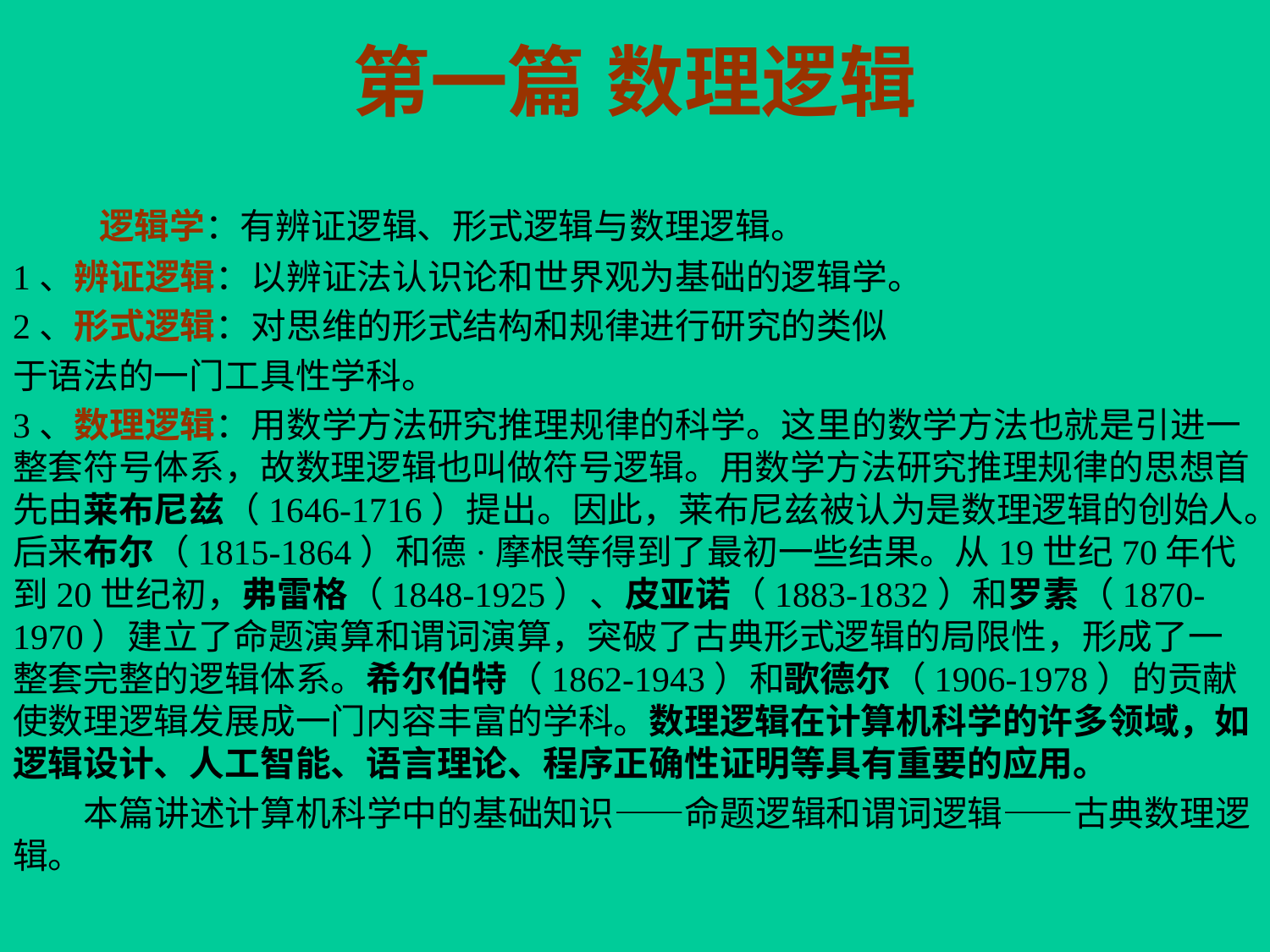

第一篇	数理逻辑
        逻辑学：有辨证逻辑、形式逻辑与数理逻辑。
1、辨证逻辑：以辨证法认识论和世界观为基础的逻辑学。
2、形式逻辑：对思维的形式结构和规律进行研究的类似
于语法的一门工具性学科。
3、数理逻辑：用数学方法研究推理规律的科学。这里的数学方法也就是引进一整套符号体系，故数理逻辑也叫做符号逻辑。用数学方法研究推理规律的思想首先由莱布尼兹（1646-1716）提出。因此，莱布尼兹被认为是数理逻辑的创始人。后来布尔（1815-1864）和德·摩根等得到了最初一些结果。从19世纪70年代到20世纪初，弗雷格（1848-1925）、皮亚诺（1883-1832）和罗素（1870-1970）建立了命题演算和谓词演算，突破了古典形式逻辑的局限性，形成了一整套完整的逻辑体系。希尔伯特（1862-1943）和歌德尔（1906-1978）的贡献使数理逻辑发展成一门内容丰富的学科。数理逻辑在计算机科学的许多领域，如逻辑设计、人工智能、语言理论、程序正确性证明等具有重要的应用。
        本篇讲述计算机科学中的基础知识——命题逻辑和谓词逻辑——古典数理逻辑。